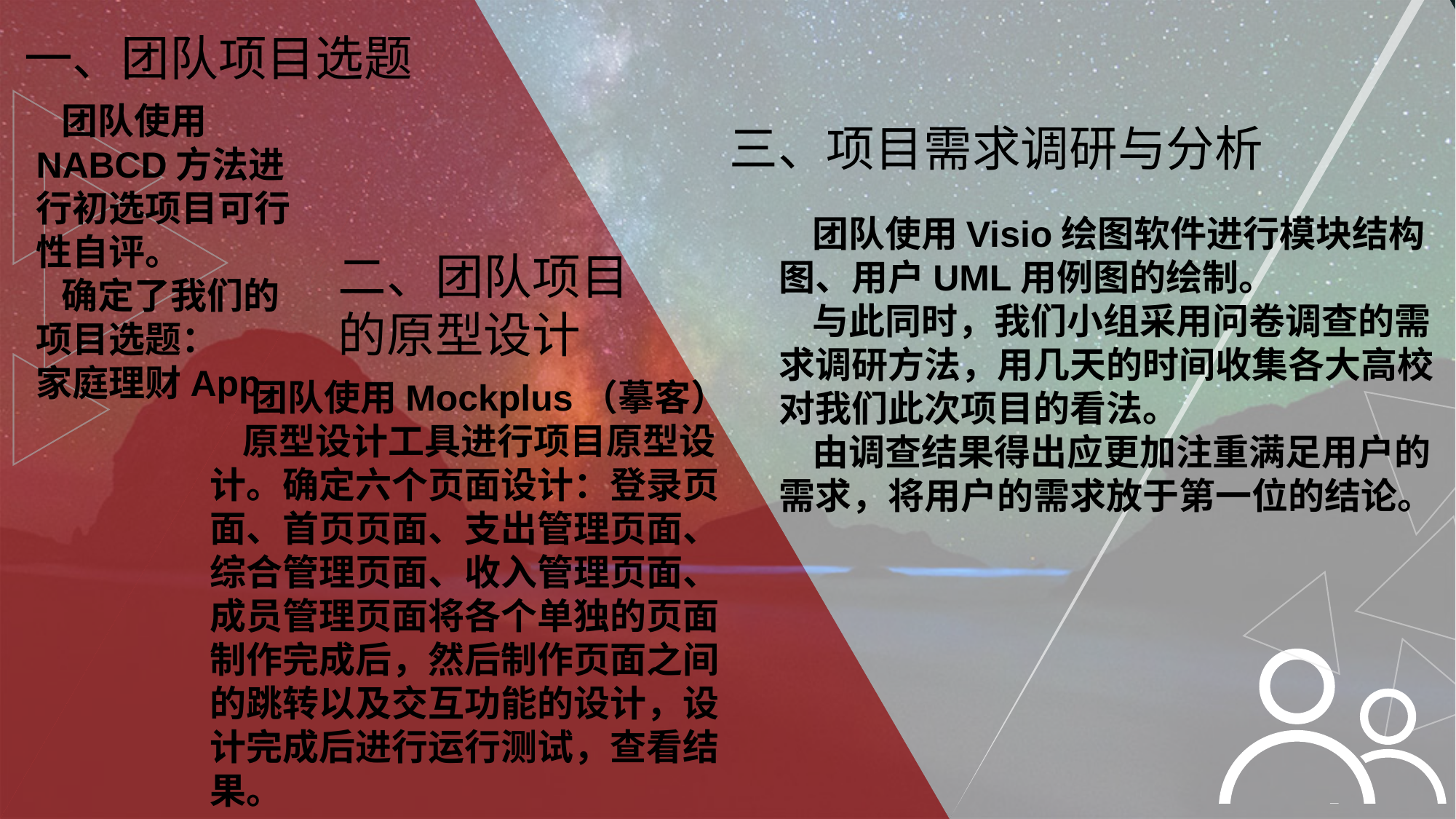

一、团队项目选题

  团队使用NABCD方法进行初选项目可行性自评。
  确定了我们的项目选题：
家庭理财App

三、项目需求调研与分析

   团队使用Visio绘图软件进行模块结构图、用户UML用例图的绘制。
   与此同时，我们小组采用问卷调查的需求调研方法，用几天的时间收集各大高校对我们此次项目的看法。
   由调查结果得出应更加注重满足用户的需求，将用户的需求放于第一位的结论。

二、团队项目的原型设计

    团队使用Mockplus（摹客）
   原型设计工具进行项目原型设计。确定六个页面设计：登录页面、首页页面、支出管理页面、综合管理页面、收入管理页面、成员管理页面将各个单独的页面制作完成后，然后制作页面之间的跳转以及交互功能的设计，设计完成后进行运行测试，查看结果。